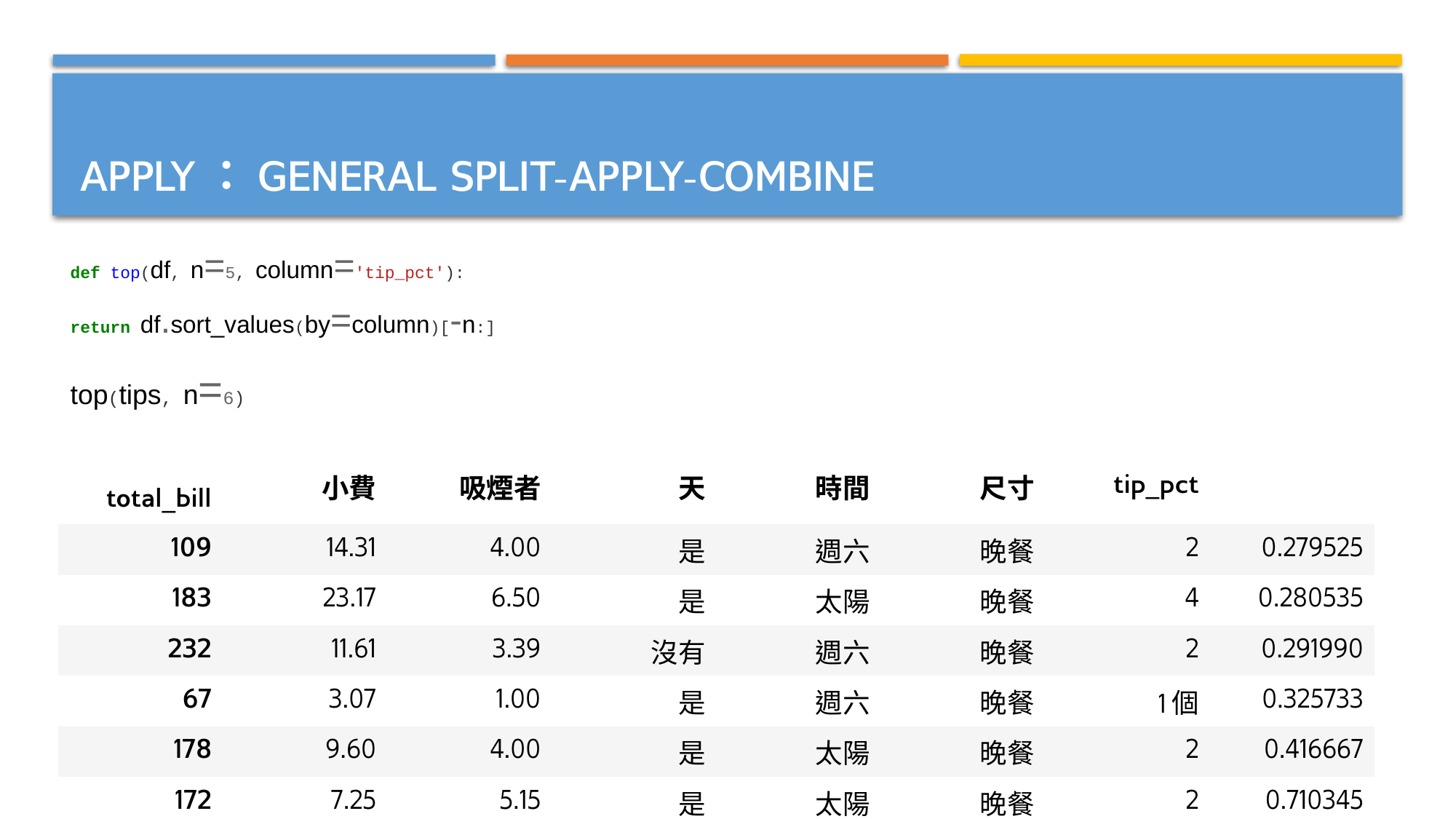

# Apply：General split-apply-combine
def top(df, n=5, column='tip_pct'):
return df.sort_values(by=column)[-n:]
top(tips, n=6)
| total\_bill | 小費 | 吸煙者 | 天 | 時間 | 尺寸 | tip\_pct |  |
| --- | --- | --- | --- | --- | --- | --- | --- |
| 109 | 14.31 | 4.00 | 是 | 週六 | 晚餐 | 2 | 0.279525 |
| 183 | 23.17 | 6.50 | 是 | 太陽 | 晚餐 | 4 | 0.280535 |
| 232 | 11.61 | 3.39 | 沒有 | 週六 | 晚餐 | 2 | 0.291990 |
| 67 | 3.07 | 1.00 | 是 | 週六 | 晚餐 | 1個 | 0.325733 |
| 178 | 9.60 | 4.00 | 是 | 太陽 | 晚餐 | 2 | 0.416667 |
| 172 | 7.25 | 5.15 | 是 | 太陽 | 晚餐 | 2 | 0.710345 |